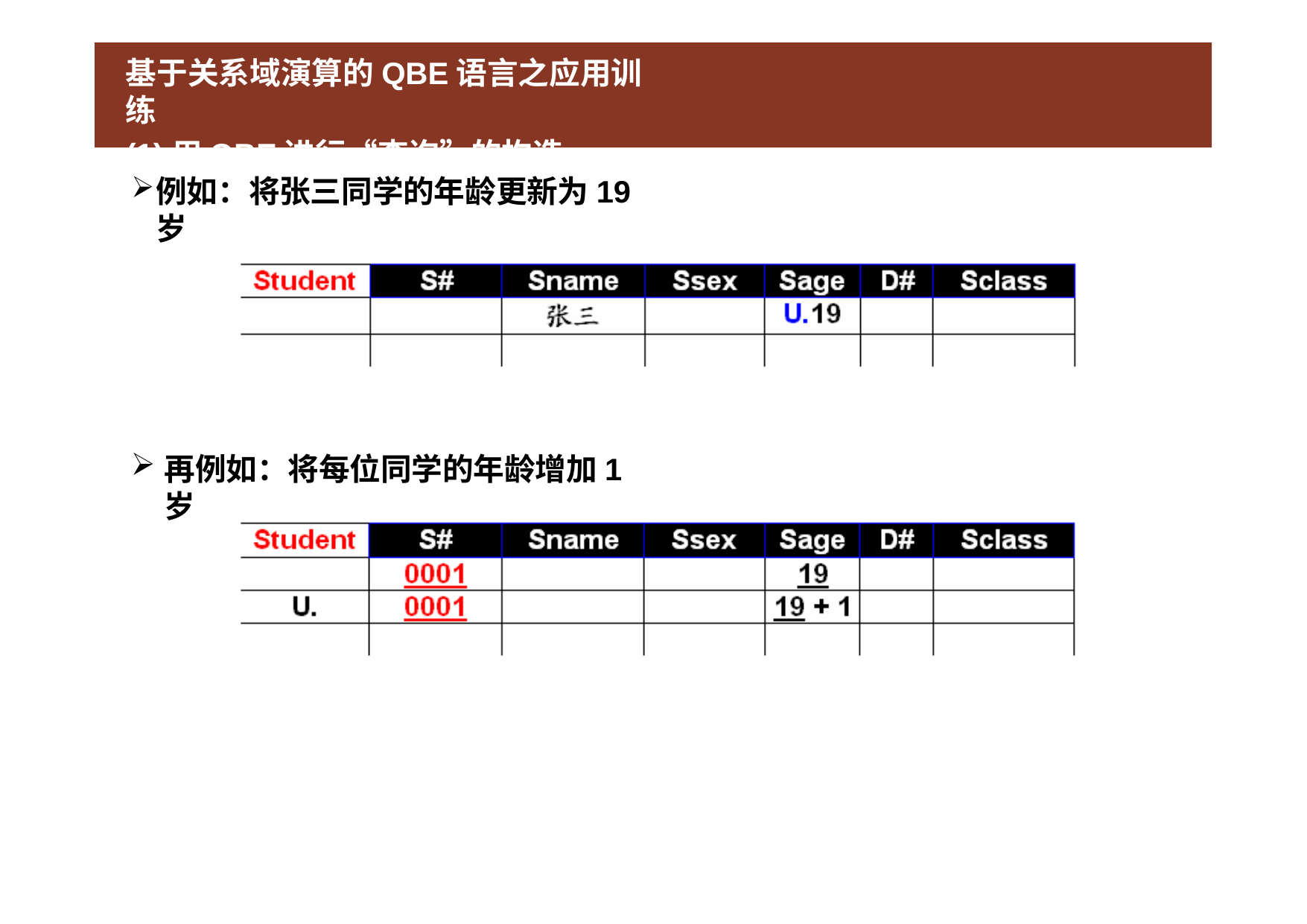

# 基于关系域演算的QBE语言之应用训练
(1)用QBE进行“查询”的构造
例如：将张三同学的年龄更新为19岁

再例如：将每位同学的年龄增加1岁